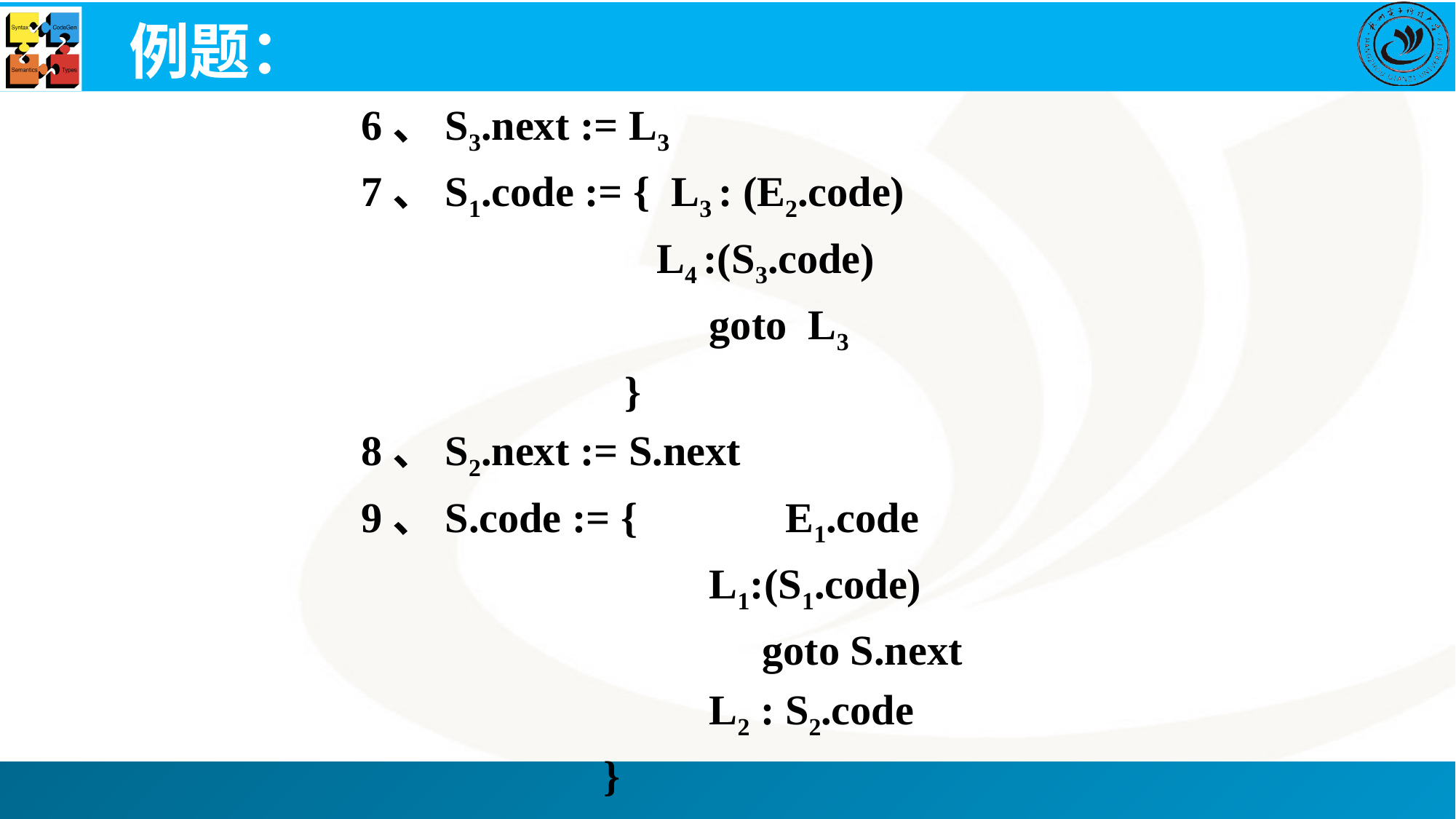

# 例题：
6、S3.next := L3
7、S1.code := {  L3 : (E2.code)
                            L4 :(S3.code)
                                 goto  L3
                         }
8、S2.next := S.next
9、S.code := {              E1.code
                                 L1:(S1.code)
                                      goto S.next
                                 L2 : S2.code
                       }
108